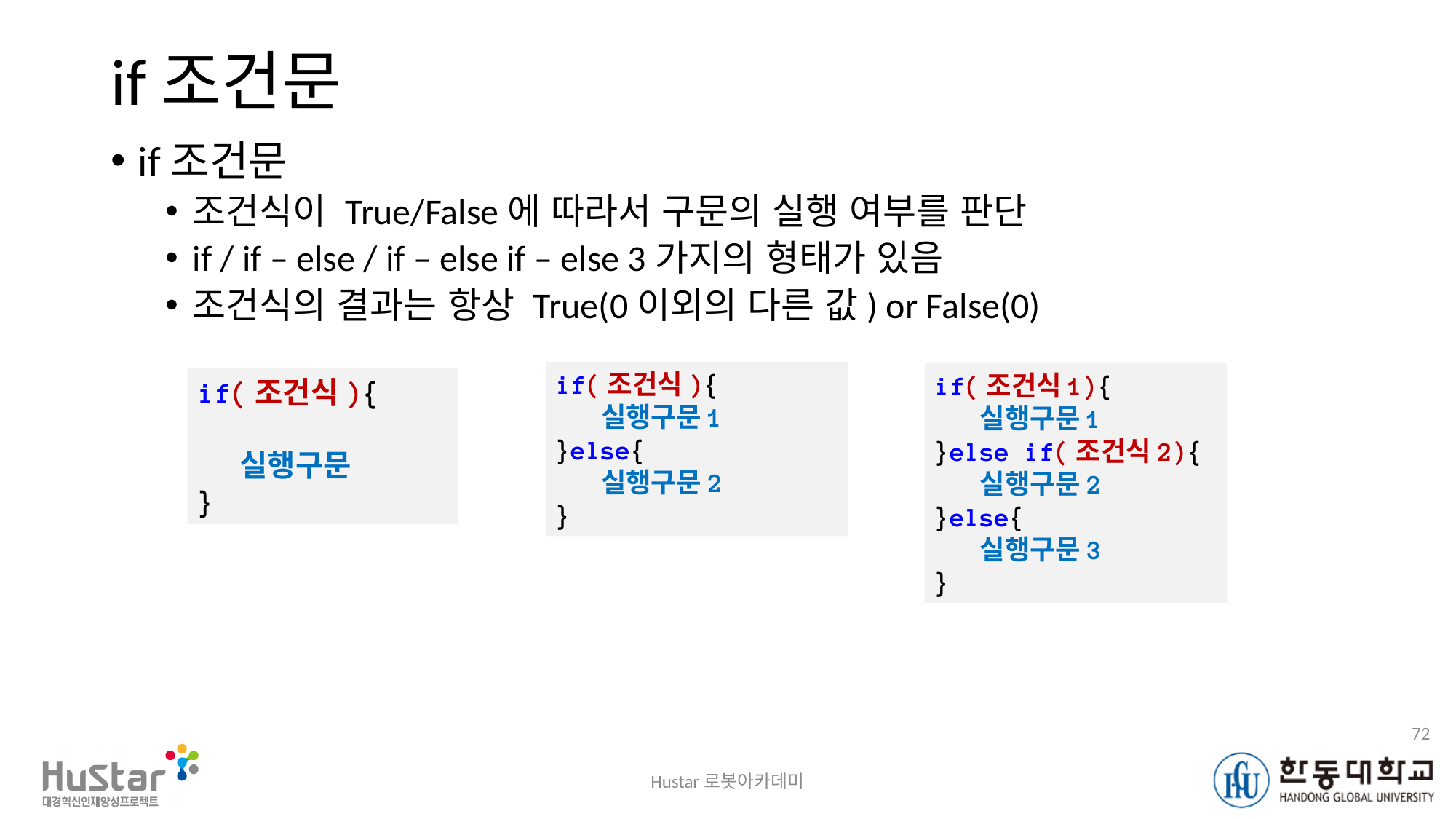

# if조건문
if조건문
조건식이 True/False에 따라서 구문의 실행 여부를 판단
if / if – else / if – else if – else 3가지의 형태가 있음
조건식의 결과는 항상 True(0이외의 다른 값) or False(0)
if(조건식){
     실행구문1
}else{
     실행구문2
}
if(조건식1){
     실행구문1
}else if(조건식2){
     실행구문2
}else{
     실행구문3
}
if(조건식){

    실행구문
}
72
Hustar로봇아카데미